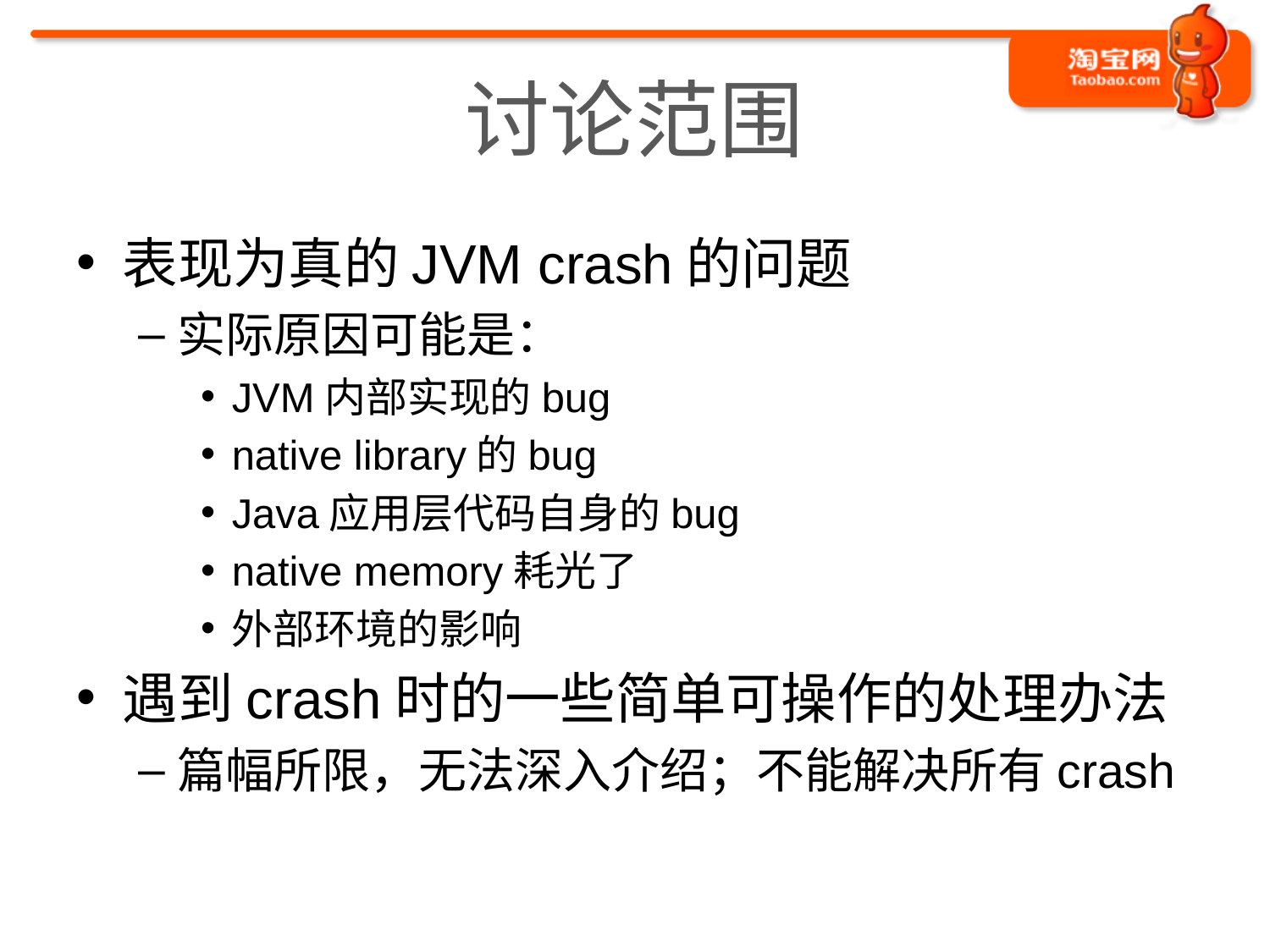

# 讨论范围
表现为真的JVM crash的问题
实际原因可能是：
JVM内部实现的bug
native library的bug
Java应用层代码自身的bug
native memory耗光了
外部环境的影响
遇到crash时的一些简单可操作的处理办法
篇幅所限，无法深入介绍；不能解决所有crash